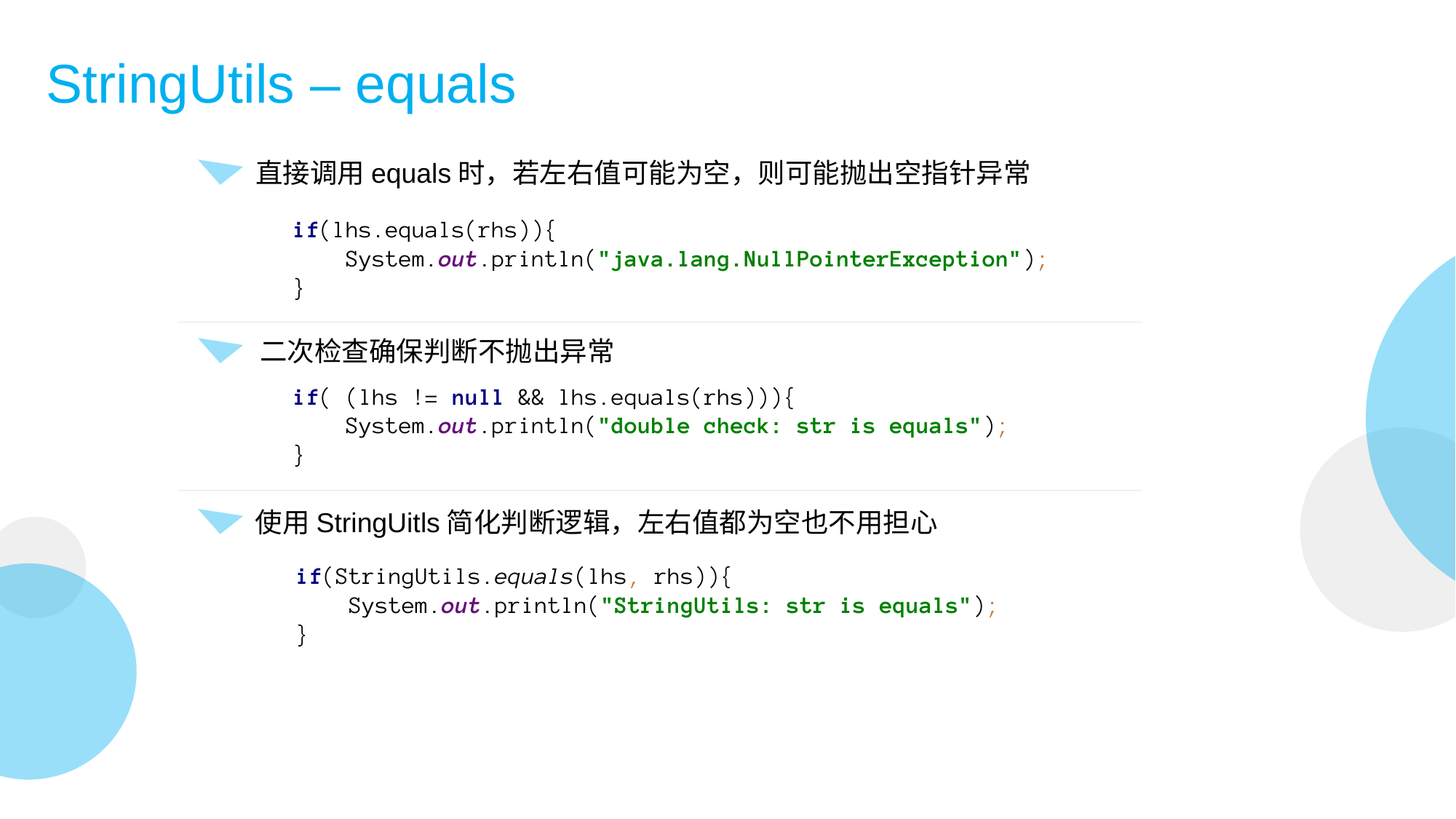

# StringUtils – equals
直接调用equals时，若左右值可能为空，则可能抛出空指针异常

if(lhs.equals(rhs)){
    System.out.println("java.lang.NullPointerException");
}

二次检查确保判断不抛出异常

if( (lhs != null && lhs.equals(rhs))){
    System.out.println("double check: str is equals");
}

使用StringUitls简化判断逻辑，左右值都为空也不用担心

if(StringUtils.equals(lhs, rhs)){
    System.out.println("StringUtils: str is equals");
}